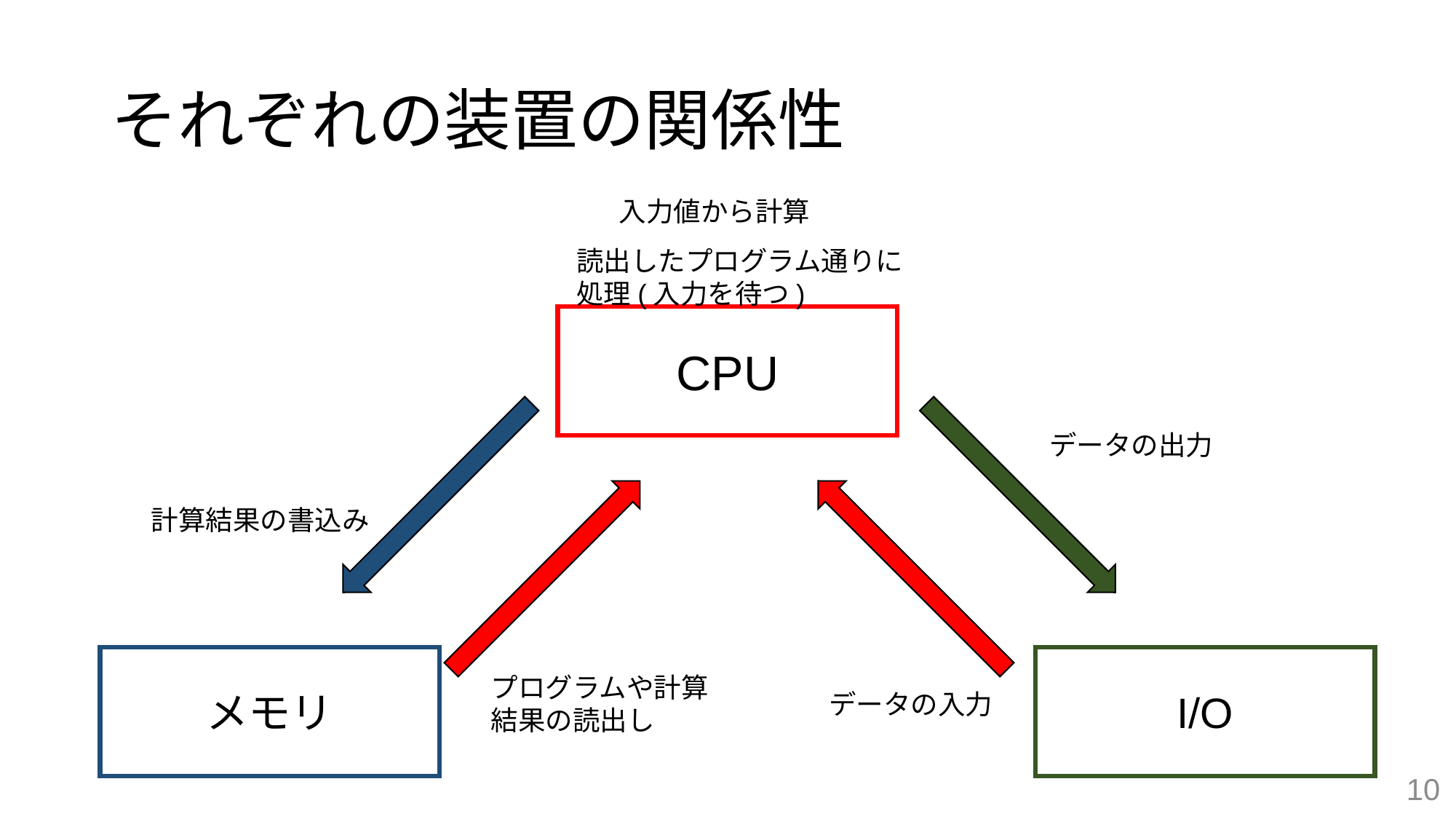

# それぞれの装置の関係性
入力値から計算
読出したプログラム通りに処理(入力を待つ)
CPU
データの出力

データの入力

計算結果の書込み

プログラムや計算結果の読出し
メモリ
I/O
10